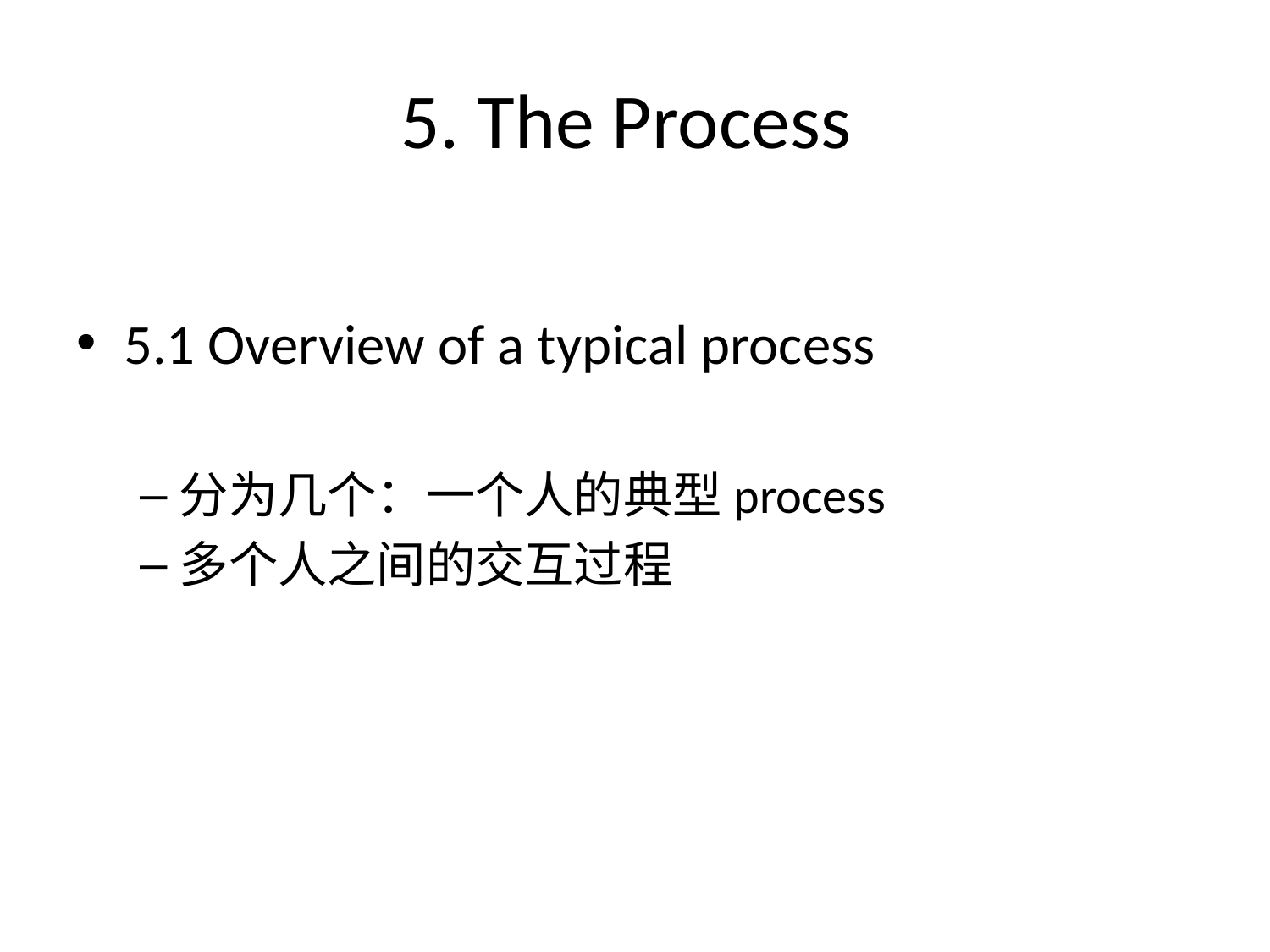

# 5. The Process

5.1 Overview of a typical process

分为几个：一个人的典型process
多个人之间的交互过程